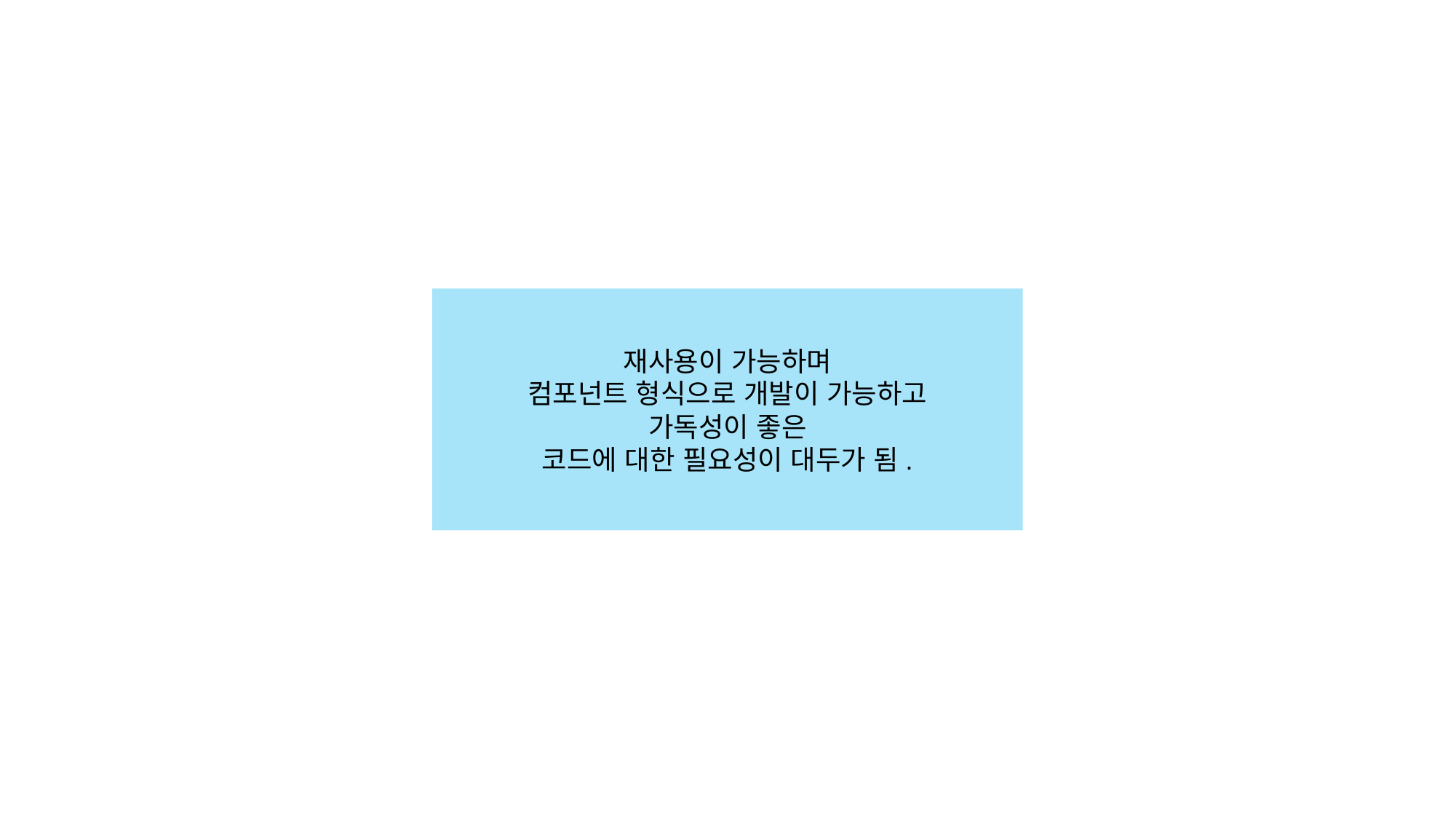

재사용이 가능하며
컴포넌트 형식으로 개발이 가능하고
가독성이 좋은
코드에 대한 필요성이 대두가 됨.